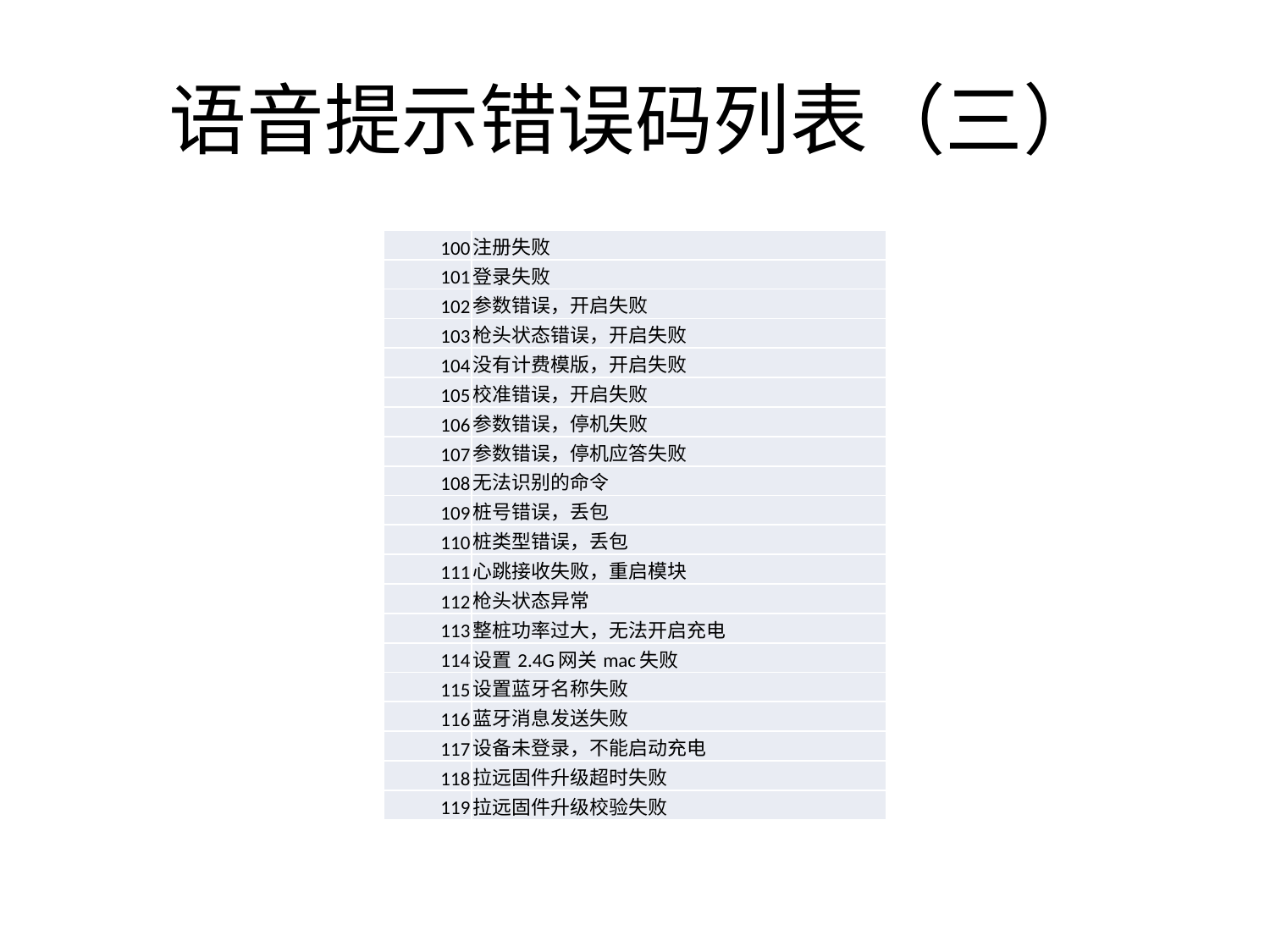

# 语音提示错误码列表（三）
| 100 | 注册失败 |
| --- | --- |
| 101 | 登录失败 |
| 102 | 参数错误，开启失败 |
| 103 | 枪头状态错误，开启失败 |
| 104 | 没有计费模版，开启失败 |
| 105 | 校准错误，开启失败 |
| 106 | 参数错误，停机失败 |
| 107 | 参数错误，停机应答失败 |
| 108 | 无法识别的命令 |
| 109 | 桩号错误，丢包 |
| 110 | 桩类型错误，丢包 |
| 111 | 心跳接收失败，重启模块 |
| 112 | 枪头状态异常 |
| 113 | 整桩功率过大，无法开启充电 |
| 114 | 设置2.4G网关mac失败 |
| 115 | 设置蓝牙名称失败 |
| 116 | 蓝牙消息发送失败 |
| 117 | 设备未登录，不能启动充电 |
| 118 | 拉远固件升级超时失败 |
| 119 | 拉远固件升级校验失败 |